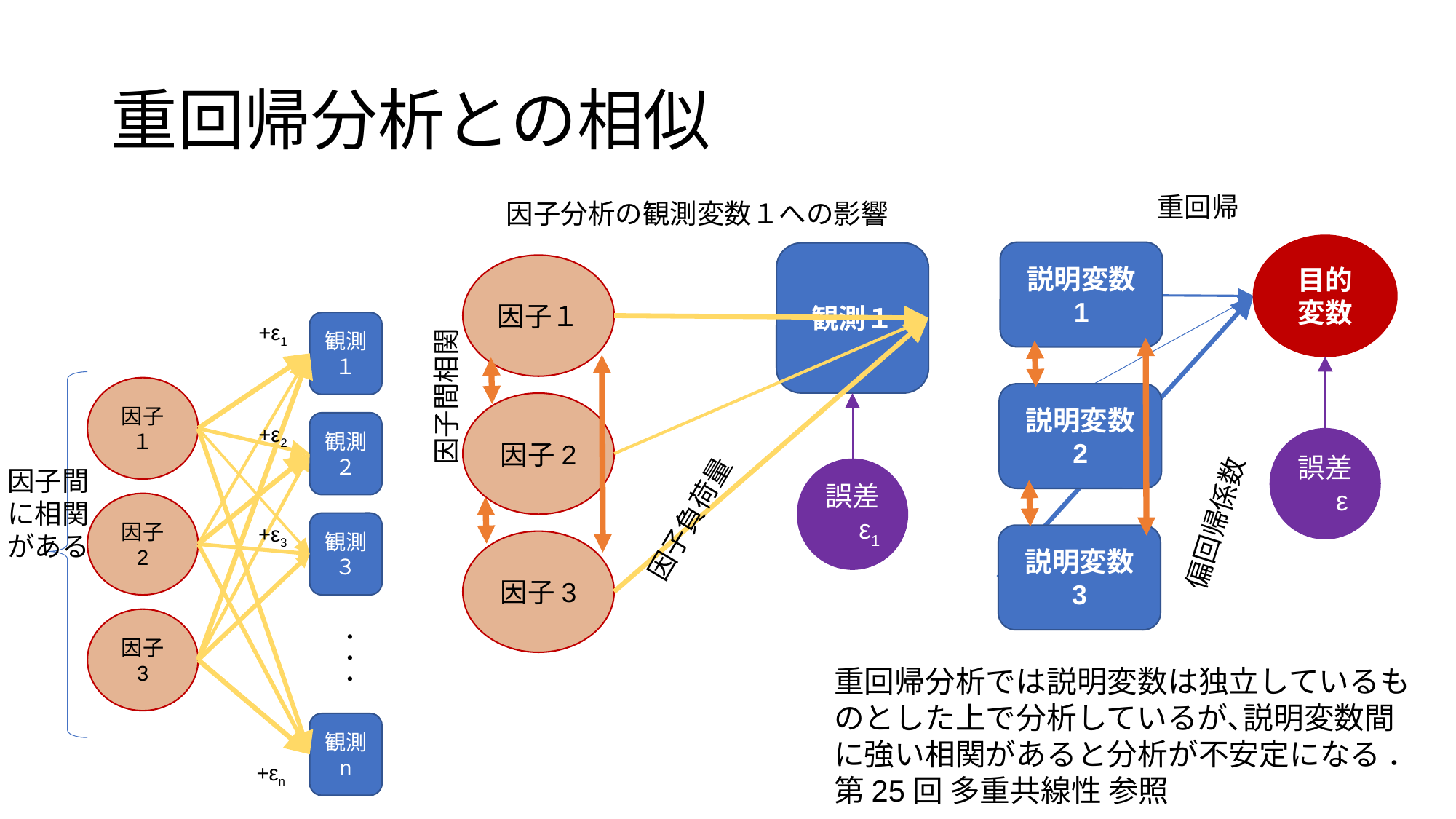

# 重回帰分析との相似
重回帰
因子分析の観測変数１への影響
目的変数
説明変数
1
観測１
因子１
観測１
+ε1

因子１
観測２
+ε2
因子
2
観測３
+ε3
因子
3
・・・
観測
n
+εn
因子間相関
説明変数
2
因子2
誤差　ε
因子間
に相関
がある
誤差　ε1
因子負荷量
偏回帰係数
説明変数
3
因子3
重回帰分析では説明変数は独立しているものとした上で分析しているが､説明変数間に強い相関があると分析が不安定になる ．第25回 多重共線性 参照